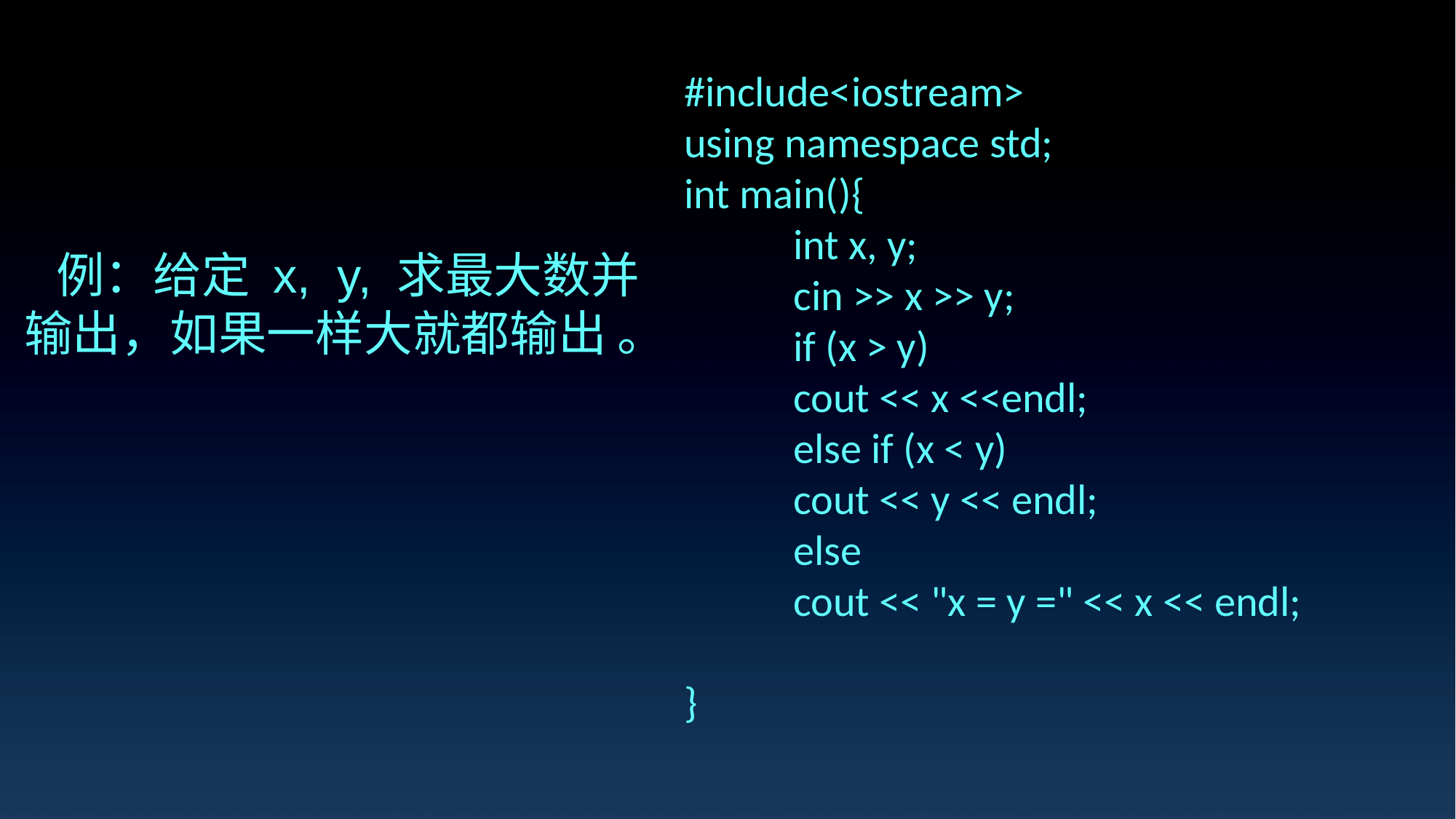

#include<iostream>
using namespace std;
int main(){
	int x, y;
	cin >> x >> y;
	if (x > y)
	cout << x <<endl;
	else if (x < y)
	cout << y << endl;
	else
	cout << "x = y =" << x << endl;
}
e7d195523061f1c0205959036996ad55c215b892a7aac5c0B9ADEF7896FB48F2EF97163A2DE1401E1875DEDC438B7864AD24CA23553DBBBD975DAF4CAD4A2592689FFB6CEE59FFA55B2702D0E5EE29CD908F8B157BF8F8399D08F01223CB0B1EBC5650C3AFE340F4E4722CA93B5E940EF49FBB9E99B7DC58FDDEFD6852FB47095B54E1558E4D4F7E
例：给定 x,  y, 求最大数并输出，如果一样大就都输出 。